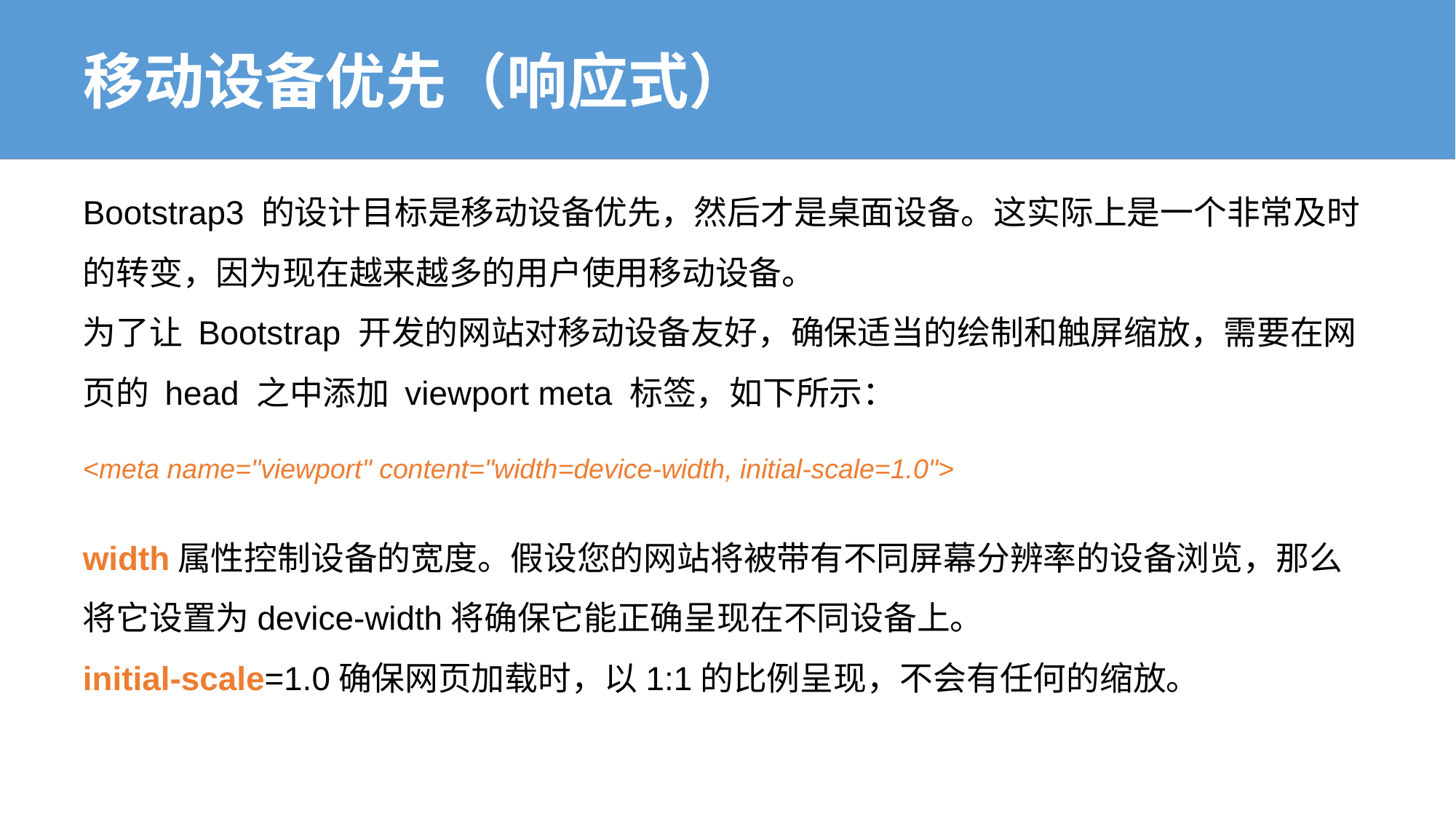

# 移动设备优先（响应式）
Bootstrap3 的设计目标是移动设备优先，然后才是桌面设备。这实际上是一个非常及时的转变，因为现在越来越多的用户使用移动设备。
为了让 Bootstrap 开发的网站对移动设备友好，确保适当的绘制和触屏缩放，需要在网页的 head 之中添加 viewport meta 标签，如下所示：

<meta name="viewport" content="width=device-width, initial-scale=1.0">

width属性控制设备的宽度。假设您的网站将被带有不同屏幕分辨率的设备浏览，那么将它设置为device-width将确保它能正确呈现在不同设备上。
initial-scale=1.0确保网页加载时，以1:1的比例呈现，不会有任何的缩放。